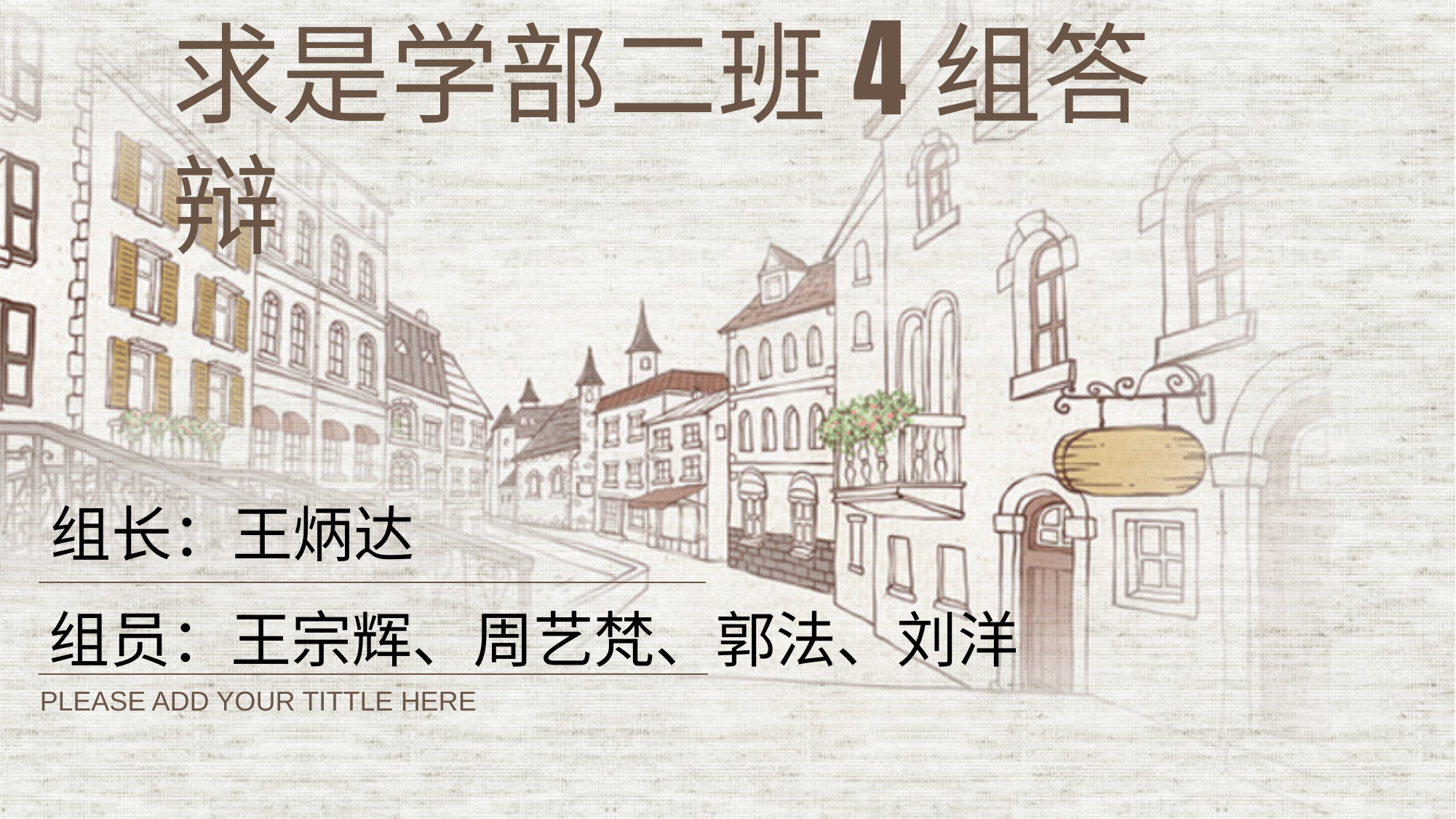

求是学部二班4组答辩

组长：王炳达
组员：王宗辉、周艺梵、郭法、刘洋
PLEASE ADD YOUR TITTLE HERE